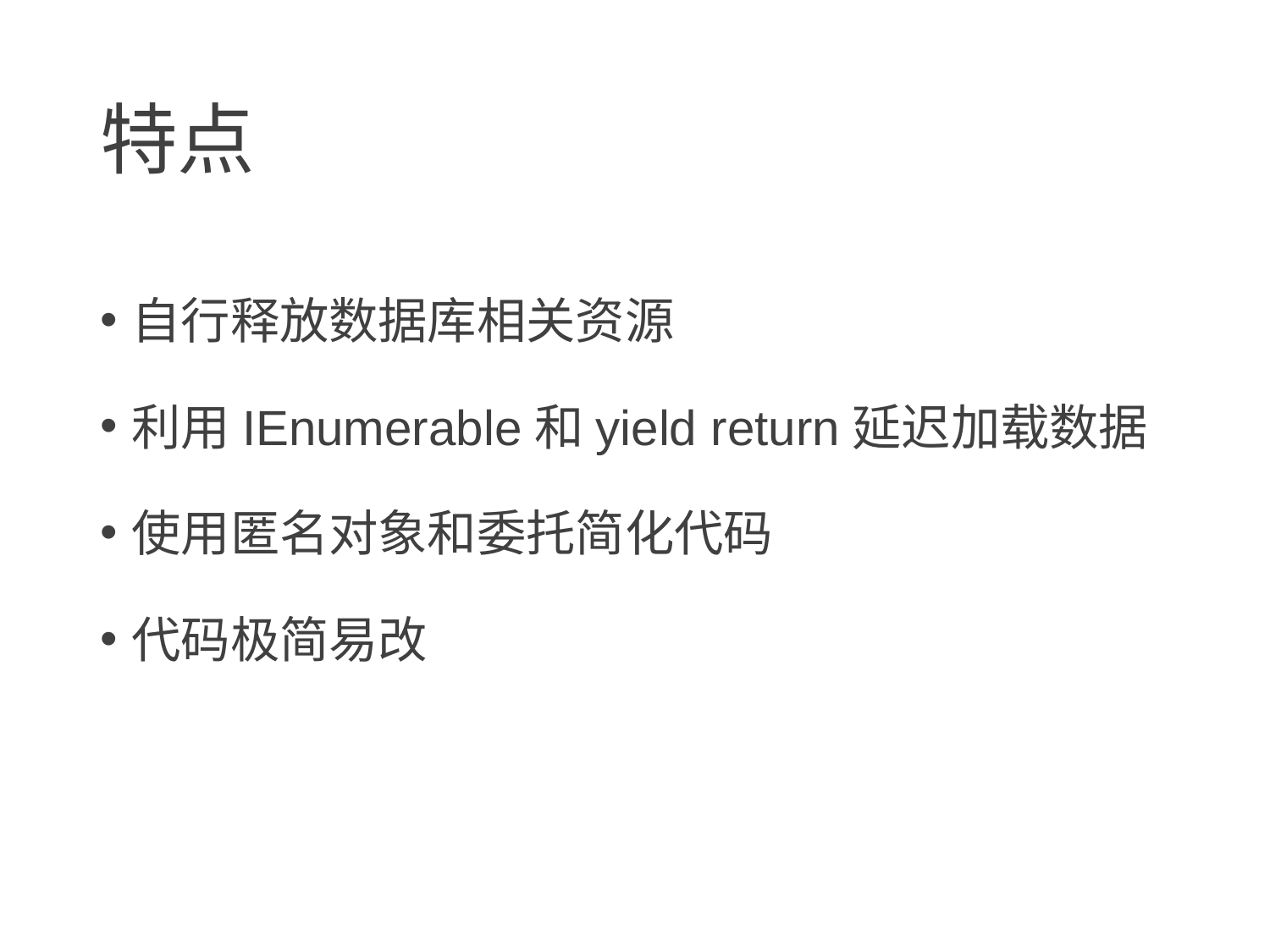

# 特点
自行释放数据库相关资源
利用IEnumerable和yield return延迟加载数据
使用匿名对象和委托简化代码
代码极简易改